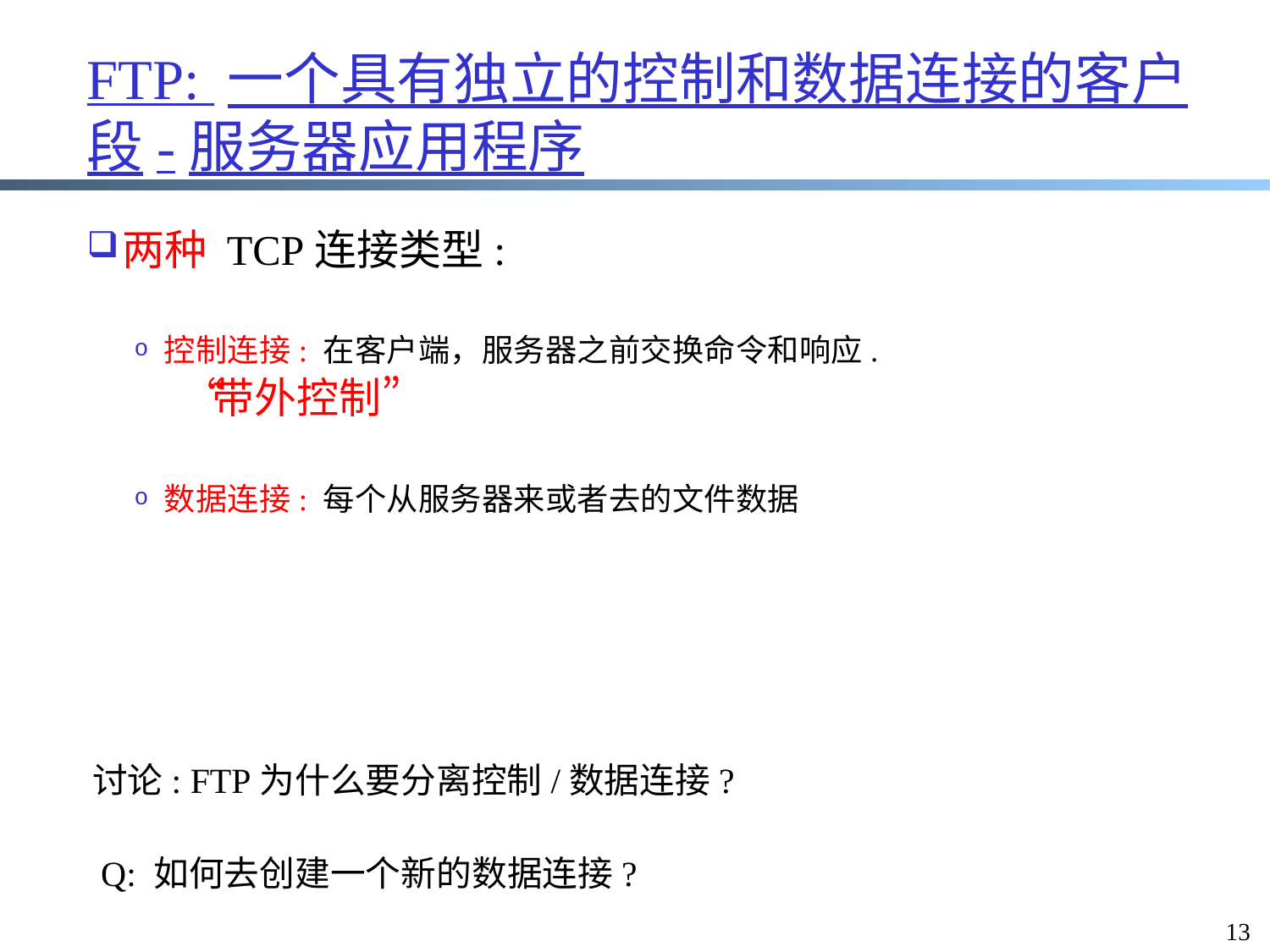

# FTP: 一个具有独立的控制和数据连接的客户段-服务器应用程序
两种 TCP连接类型:

控制连接: 在客户端，服务器之前交换命令和响应.
“带外控制”

数据连接: 每个从服务器来或者去的文件数据
讨论: FTP为什么要分离控制/数据连接?
Q: 如何去创建一个新的数据连接?
13